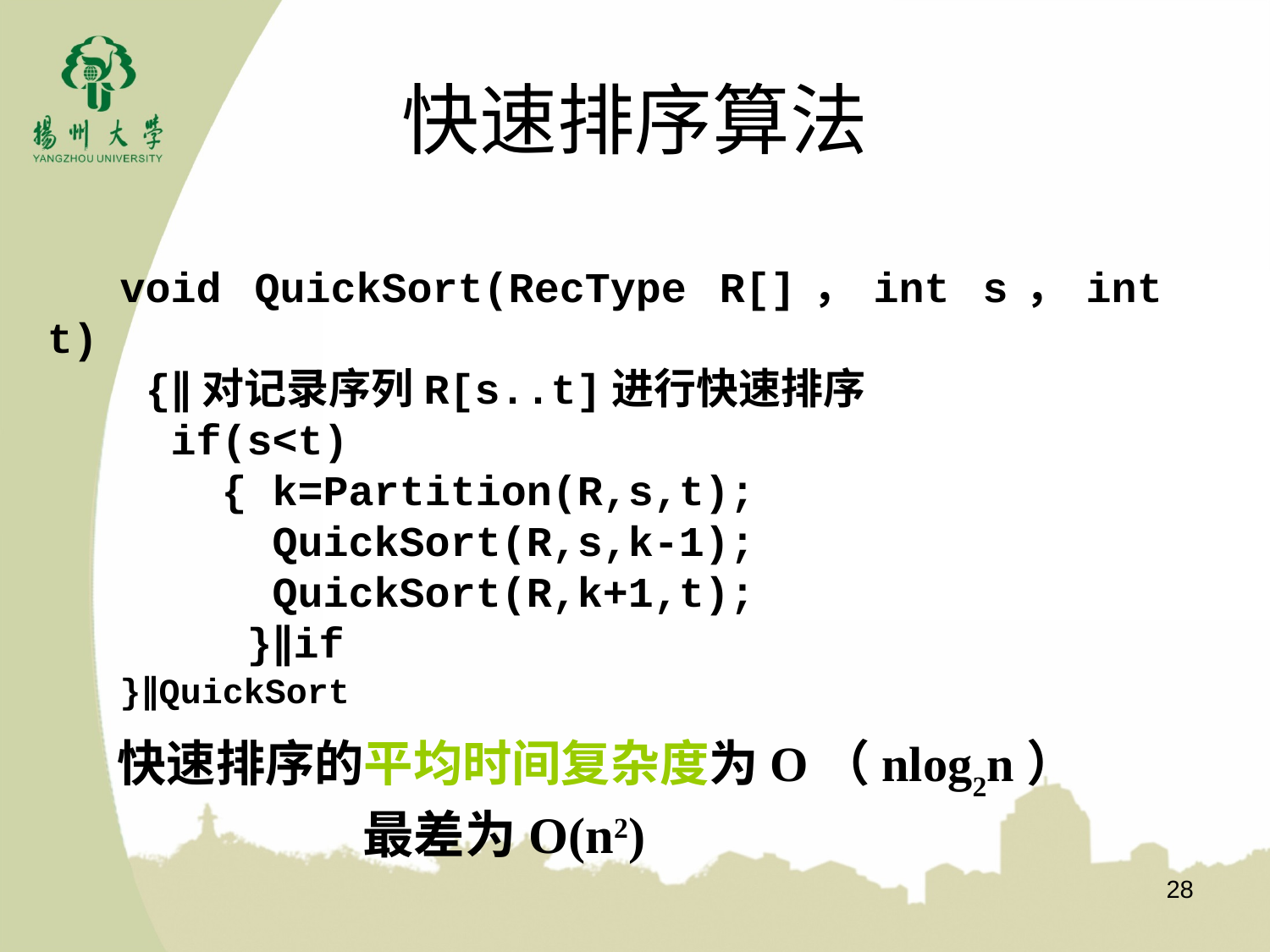

# 快速排序算法
void QuickSort(RecType R[]，int s，int t)
 {∥对记录序列R[s..t]进行快速排序
  if(s<t)
    { k=Partition(R,s,t);
      QuickSort(R,s,k-1);
      QuickSort(R,k+1,t);
     }∥if
}∥QuickSort
快速排序的平均时间复杂度为O（nlog2n）
                    最差为O(n2)
28